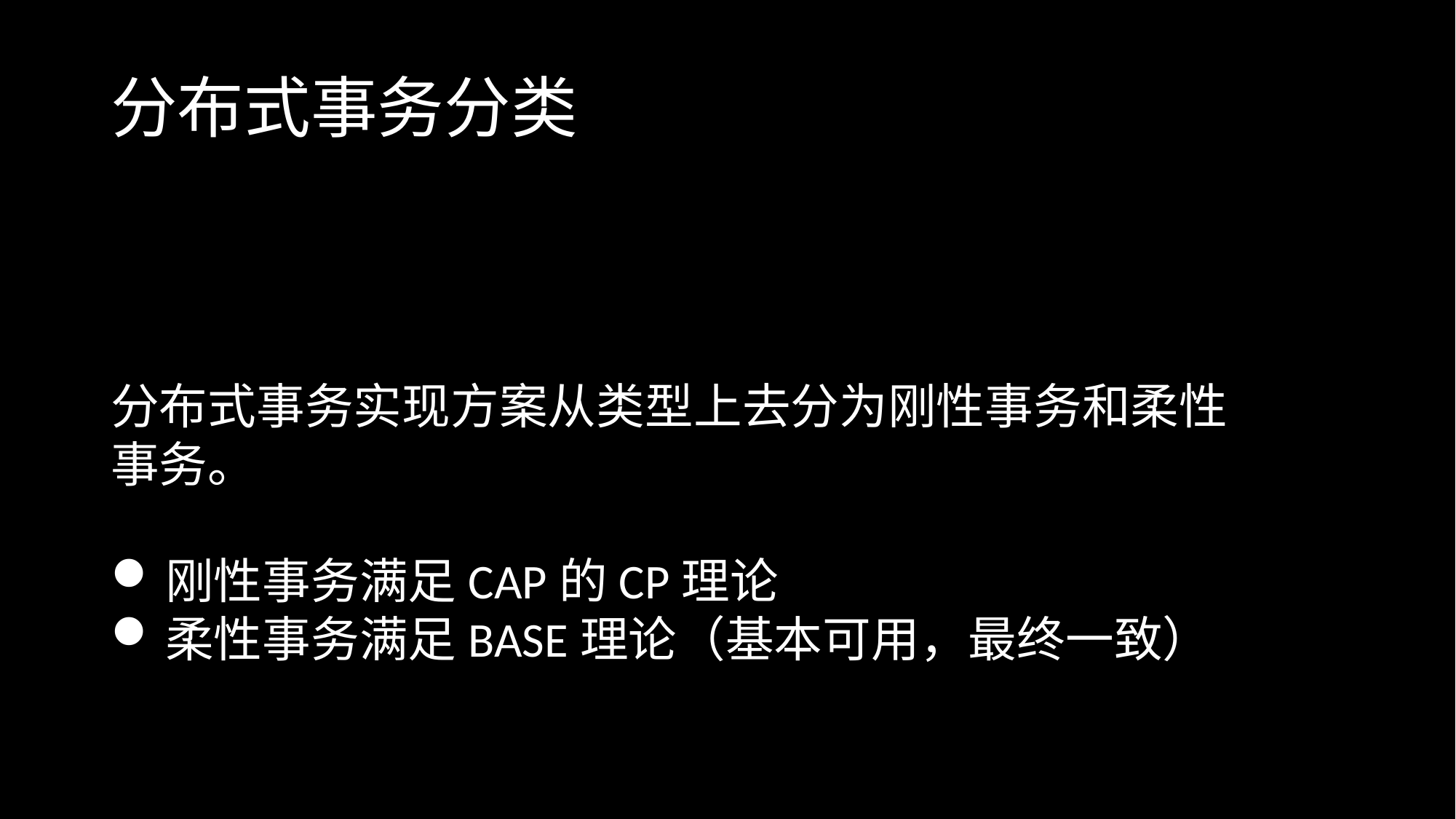

分布式事务分类
分布式事务实现方案从类型上去分为刚性事务和柔性事务。

刚性事务满足CAP的CP理论
柔性事务满足BASE理论（基本可用，最终一致）